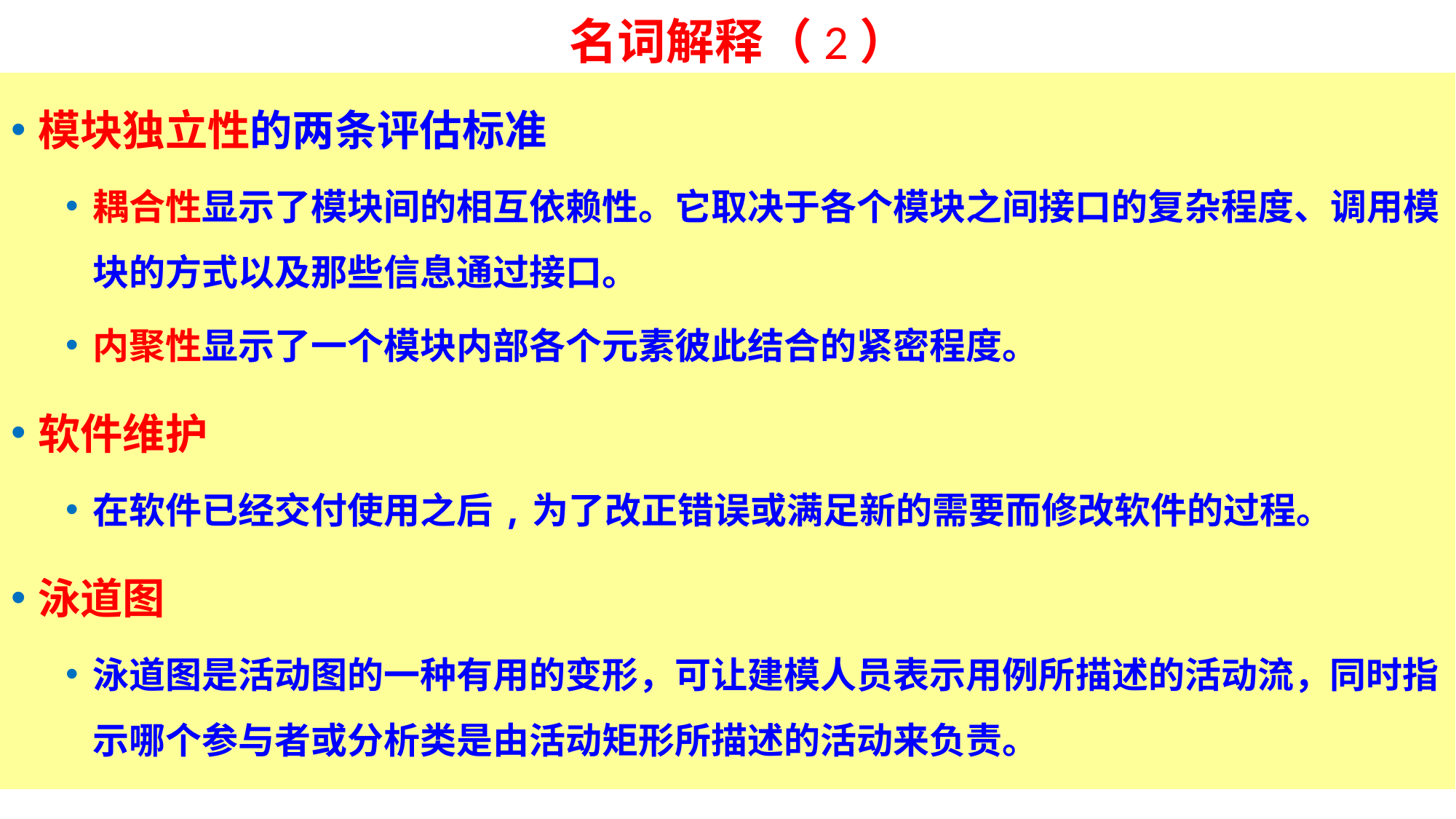

# 名词解释（2）
模块独立性的两条评估标准
耦合性显示了模块间的相互依赖性。它取决于各个模块之间接口的复杂程度、调用模块的方式以及那些信息通过接口。
内聚性显示了一个模块内部各个元素彼此结合的紧密程度。
软件维护
在软件已经交付使用之后,为了改正错误或满足新的需要而修改软件的过程。
泳道图
泳道图是活动图的一种有用的变形，可让建模人员表示用例所描述的活动流，同时指示哪个参与者或分析类是由活动矩形所描述的活动来负责。